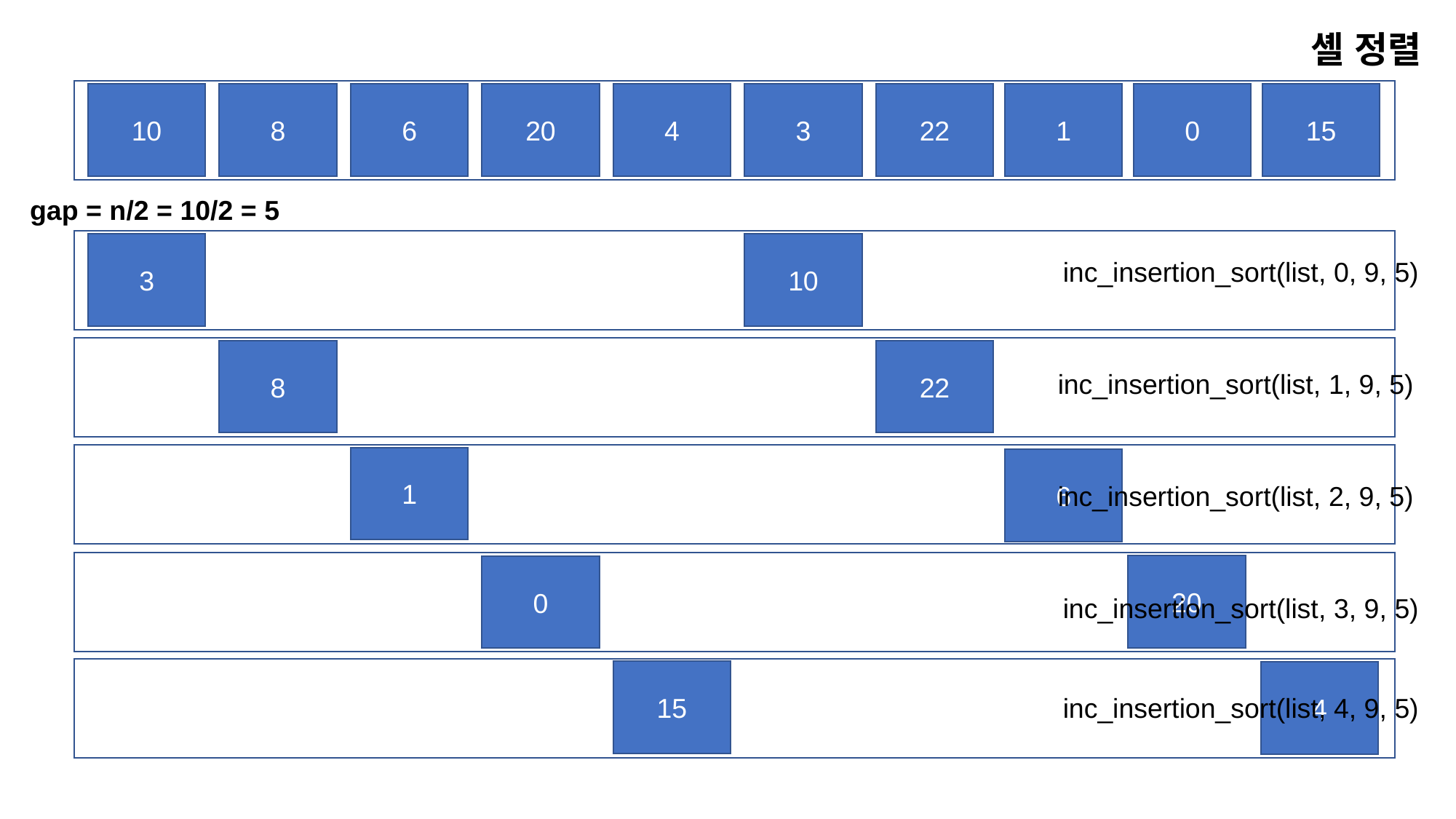

셸 정렬

8
6
20
4
3
22
1
0
15
10
gap = n/2 = 10/2 = 5

3
10
inc_insertion_sort(list, 0, 9, 5)

8
22
inc_insertion_sort(list, 1, 9, 5)

1
6
inc_insertion_sort(list, 2, 9, 5)

20
0
inc_insertion_sort(list, 3, 9, 5)

15
4
inc_insertion_sort(list, 4, 9, 5)